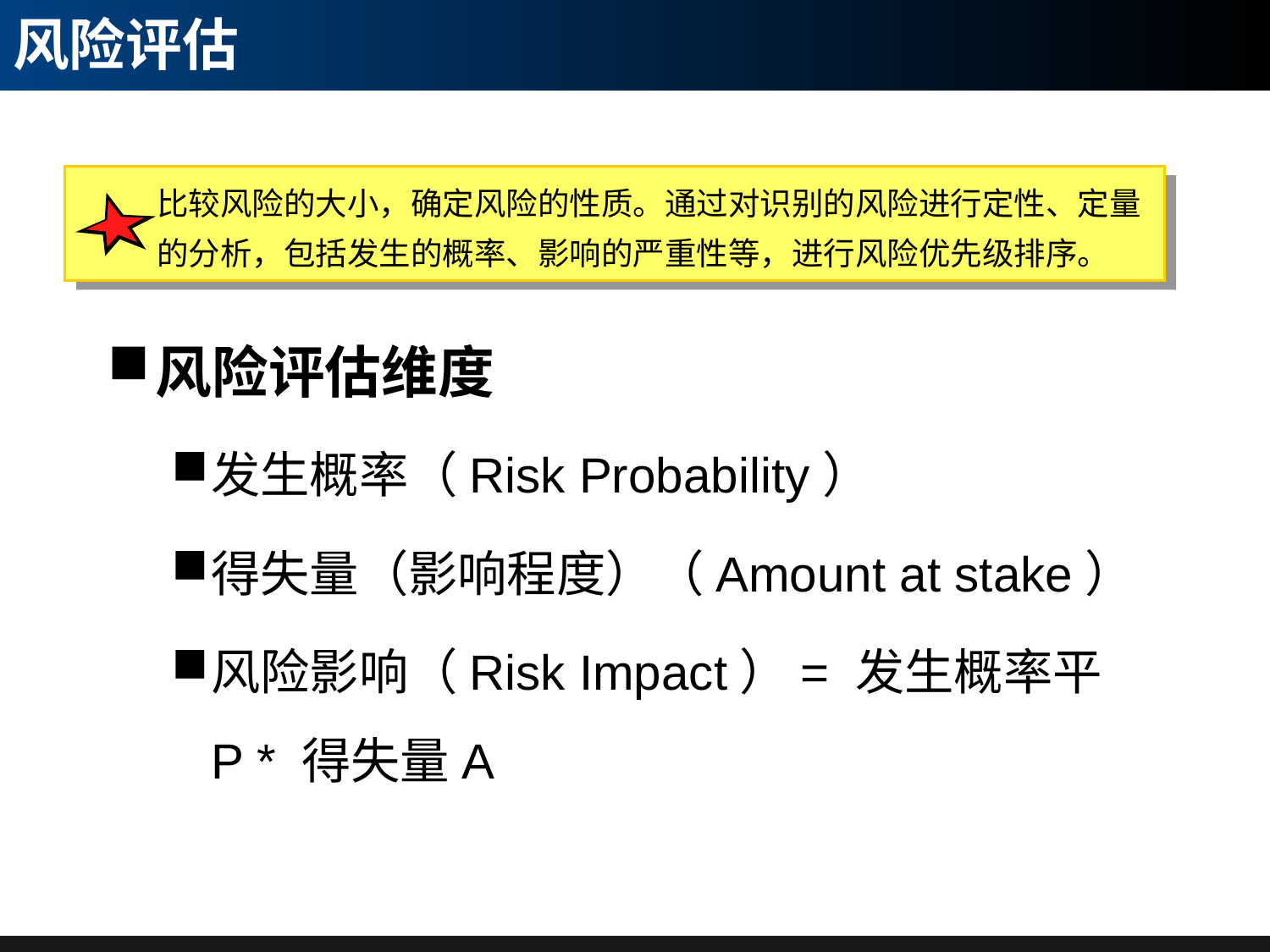

# 风险评估
比较风险的大小，确定风险的性质。通过对识别的风险进行定性、定量的分析，包括发生的概率、影响的严重性等，进行风险优先级排序。

风险评估维度
发生概率（Risk Probability）
得失量（影响程度）（Amount at stake）
风险影响（Risk Impact）= 发生概率平P * 得失量A